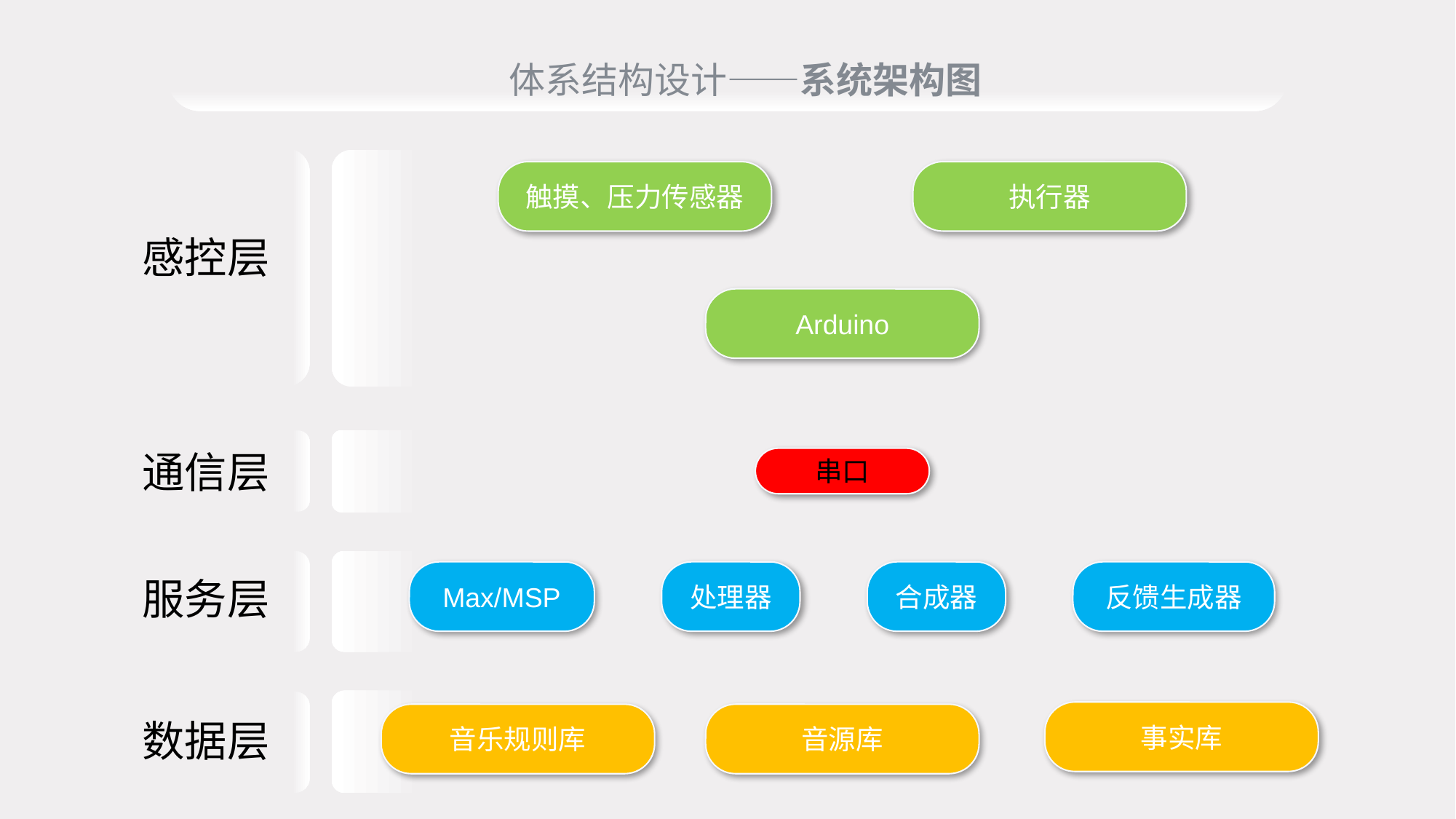

体系结构设计——系统架构图

触摸、压力传感器
执行器

感控层
Arduino

通信层
串口

服务层
Max/MSP
处理器
合成器
反馈生成器

数据层
事实库
音乐规则库
音源库